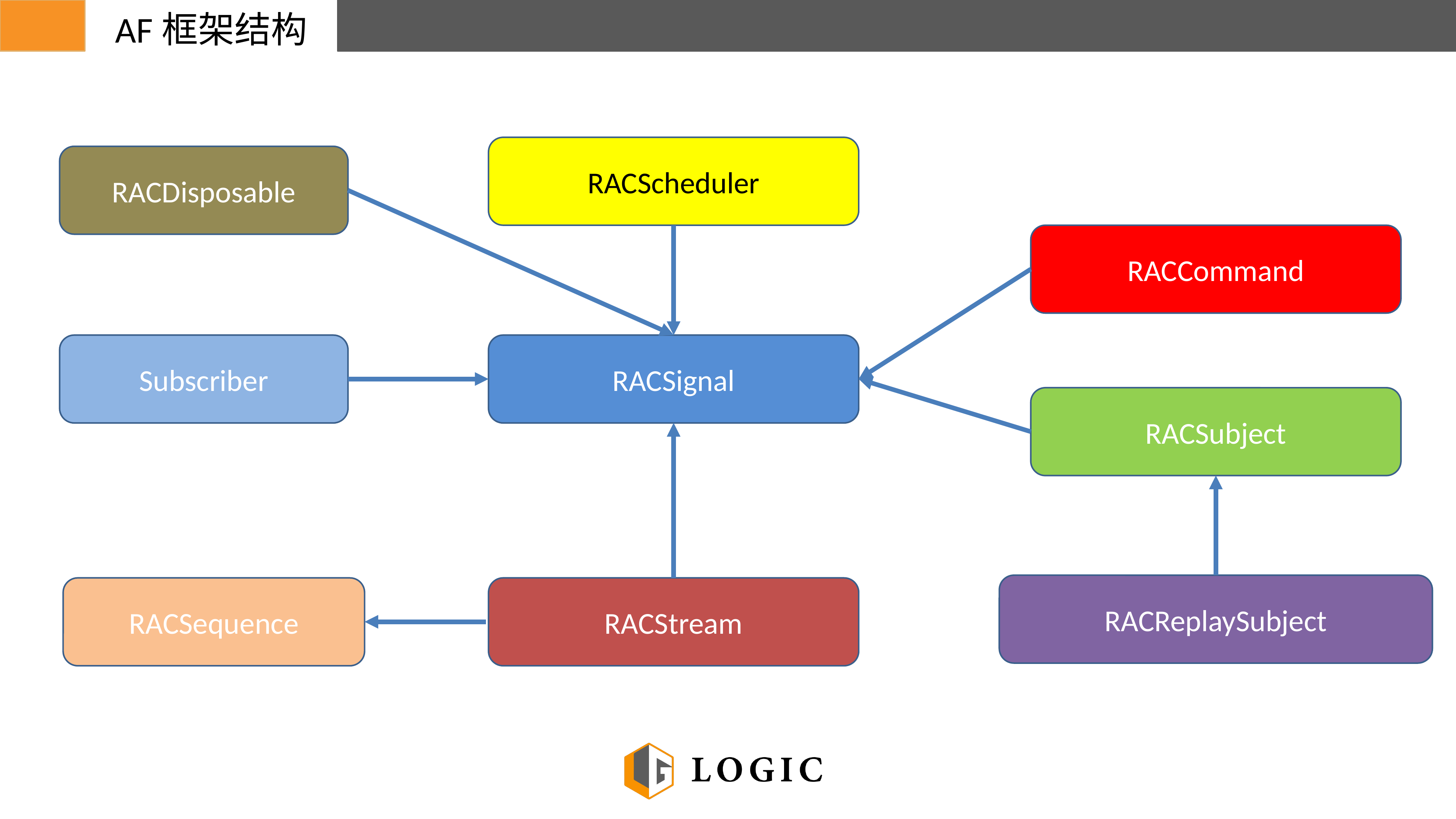

AF框架结构
RACScheduler
RACDisposable
RACCommand
Subscriber
RACSignal
RACSubject
RACReplaySubject
RACSequence
RACStream